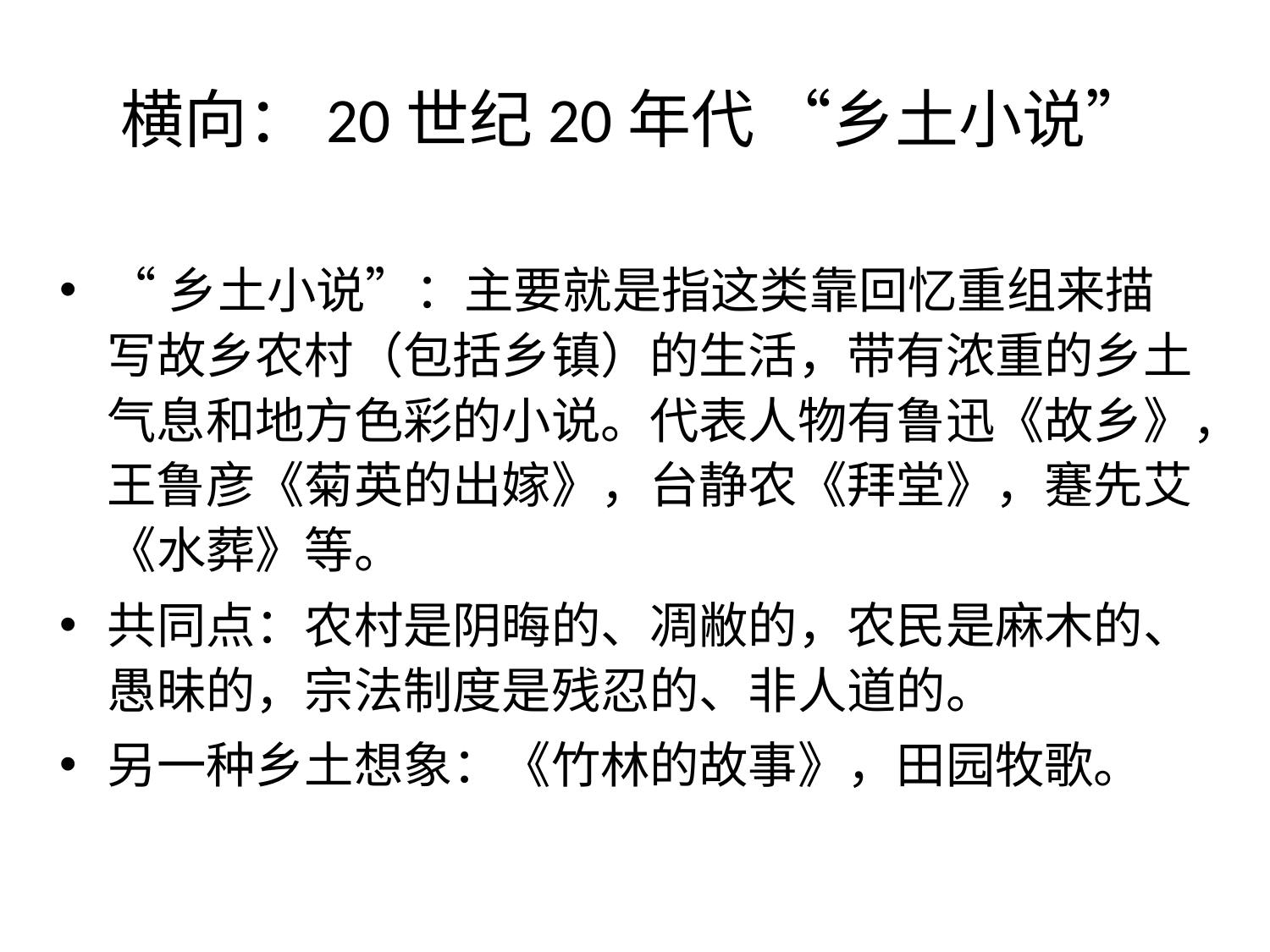

# 横向：20世纪20年代 “乡土小说”
“乡土小说”：主要就是指这类靠回忆重组来描写故乡农村（包括乡镇）的生活，带有浓重的乡土气息和地方色彩的小说。代表人物有鲁迅《故乡》，王鲁彦《菊英的出嫁》，台静农《拜堂》，蹇先艾《水葬》等。
共同点：农村是阴晦的、凋敝的，农民是麻木的、愚昧的，宗法制度是残忍的、非人道的。
另一种乡土想象：《竹林的故事》，田园牧歌。